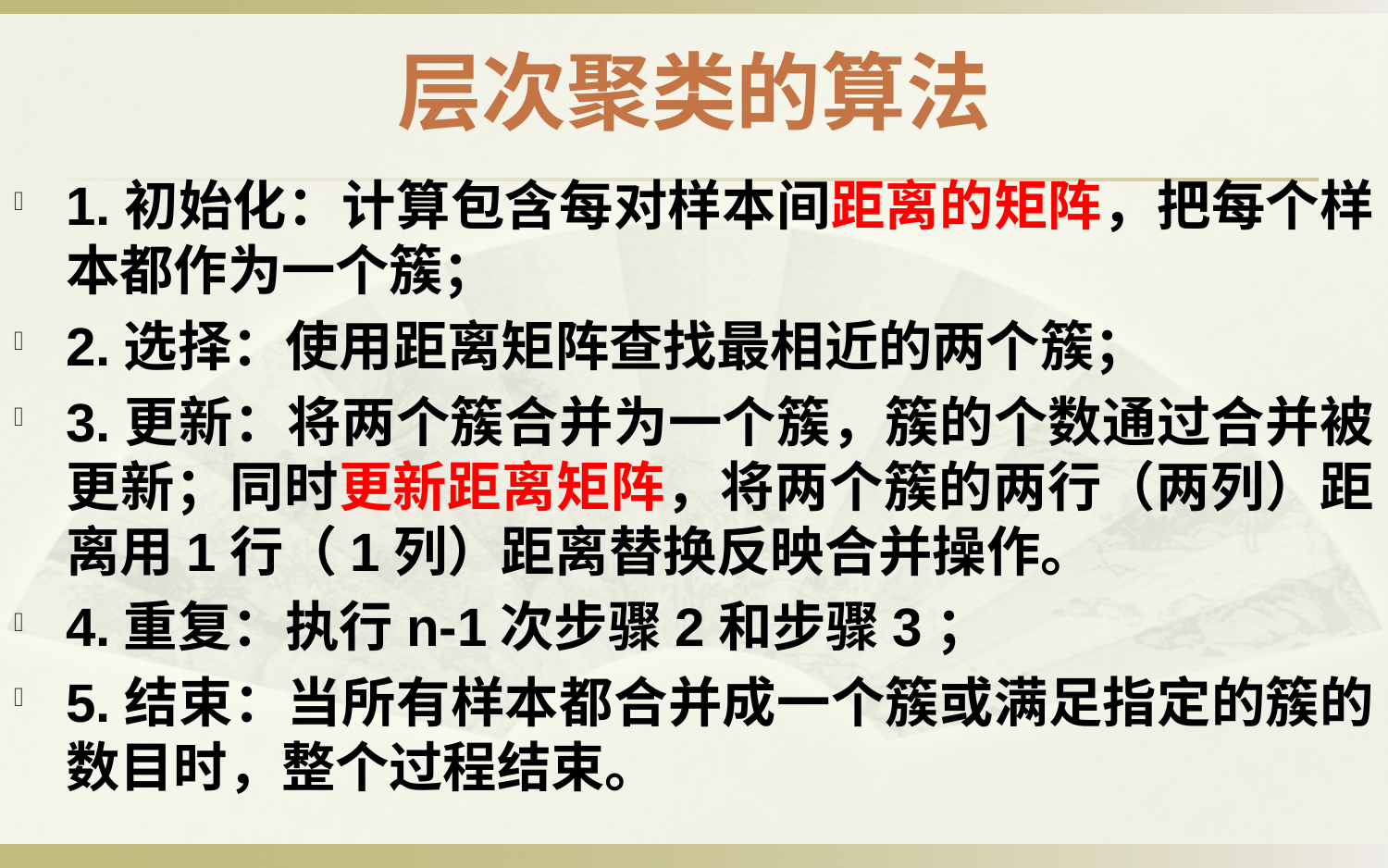

层次聚类的算法
1.初始化：计算包含每对样本间距离的矩阵，把每个样本都作为一个簇；
2.选择：使用距离矩阵查找最相近的两个簇；
3.更新：将两个簇合并为一个簇，簇的个数通过合并被更新；同时更新距离矩阵，将两个簇的两行（两列）距离用1行（1列）距离替换反映合并操作。
4.重复：执行n-1次步骤2和步骤3；
5.结束：当所有样本都合并成一个簇或满足指定的簇的数目时，整个过程结束。